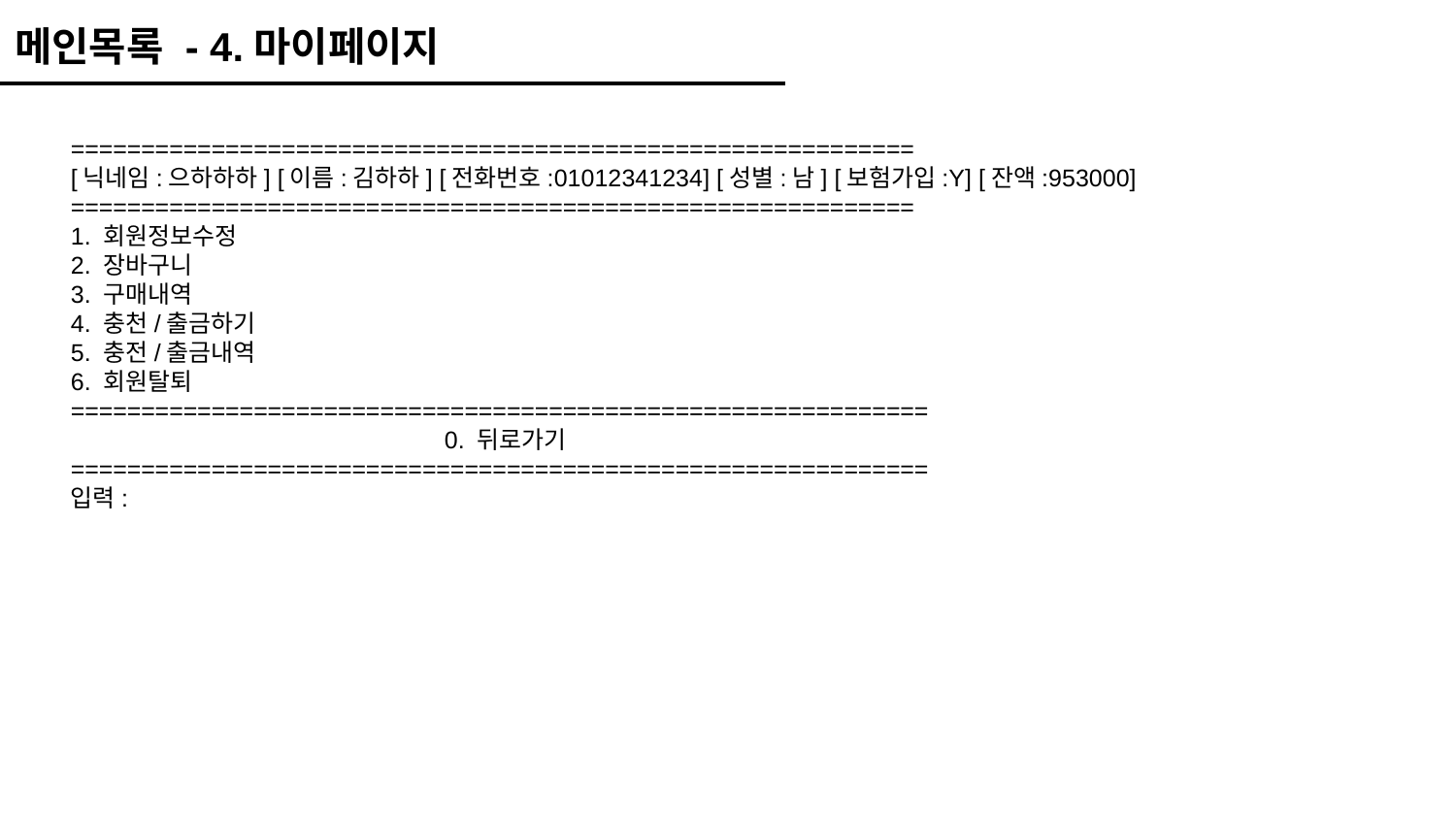

메인목록 - 4.마이페이지
============================================================
[닉네임:으하하하] [이름:김하하] [전화번호:01012341234] [성별:남] [보험가입:Y] [잔액:953000]
============================================================
1. 회원정보수정
2. 장바구니
3. 구매내역
4. 충천/출금하기
5. 충전/출금내역
6. 회원탈퇴
=============================================================
                                                       0. 뒤로가기
=============================================================
입력: